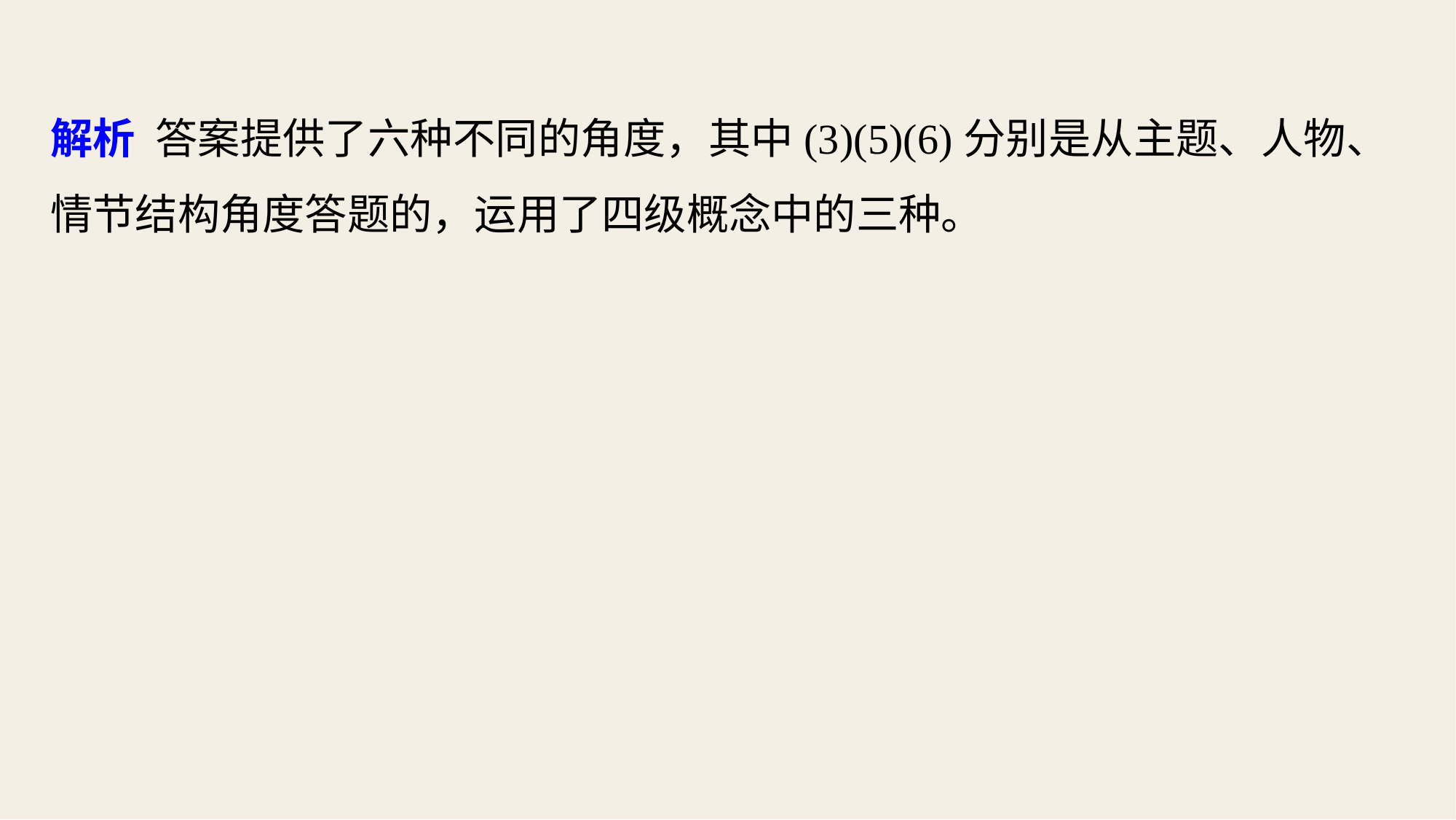

解析  答案提供了六种不同的角度，其中(3)(5)(6)分别是从主题、人物、情节结构角度答题的，运用了四级概念中的三种。